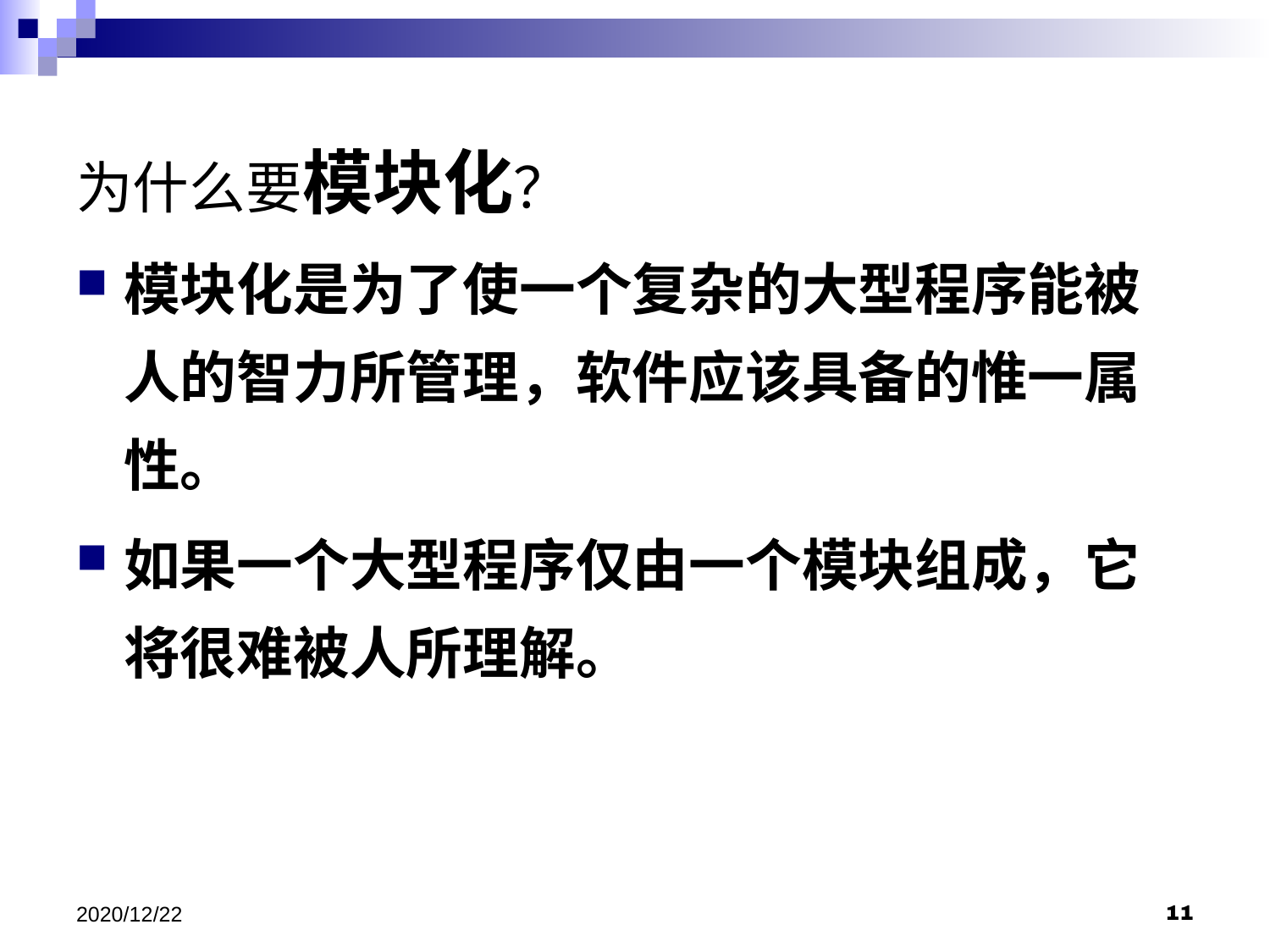

# 为什么要模块化？
模块化是为了使一个复杂的大型程序能被人的智力所管理，软件应该具备的惟一属性。
如果一个大型程序仅由一个模块组成，它将很难被人所理解。
2020/12/22
11